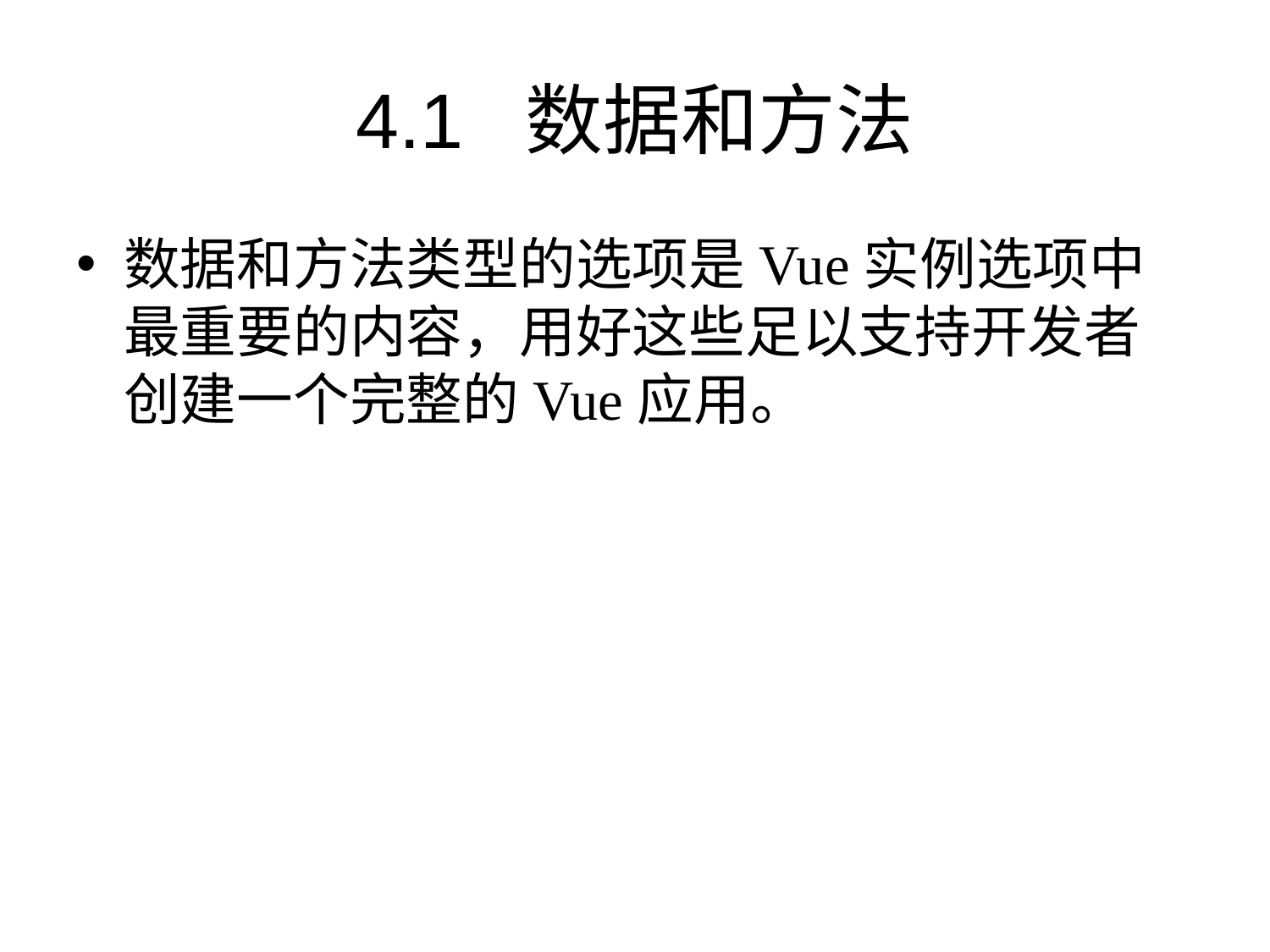

# 4.1  数据和方法
数据和方法类型的选项是Vue实例选项中最重要的内容，用好这些足以支持开发者创建一个完整的Vue应用。